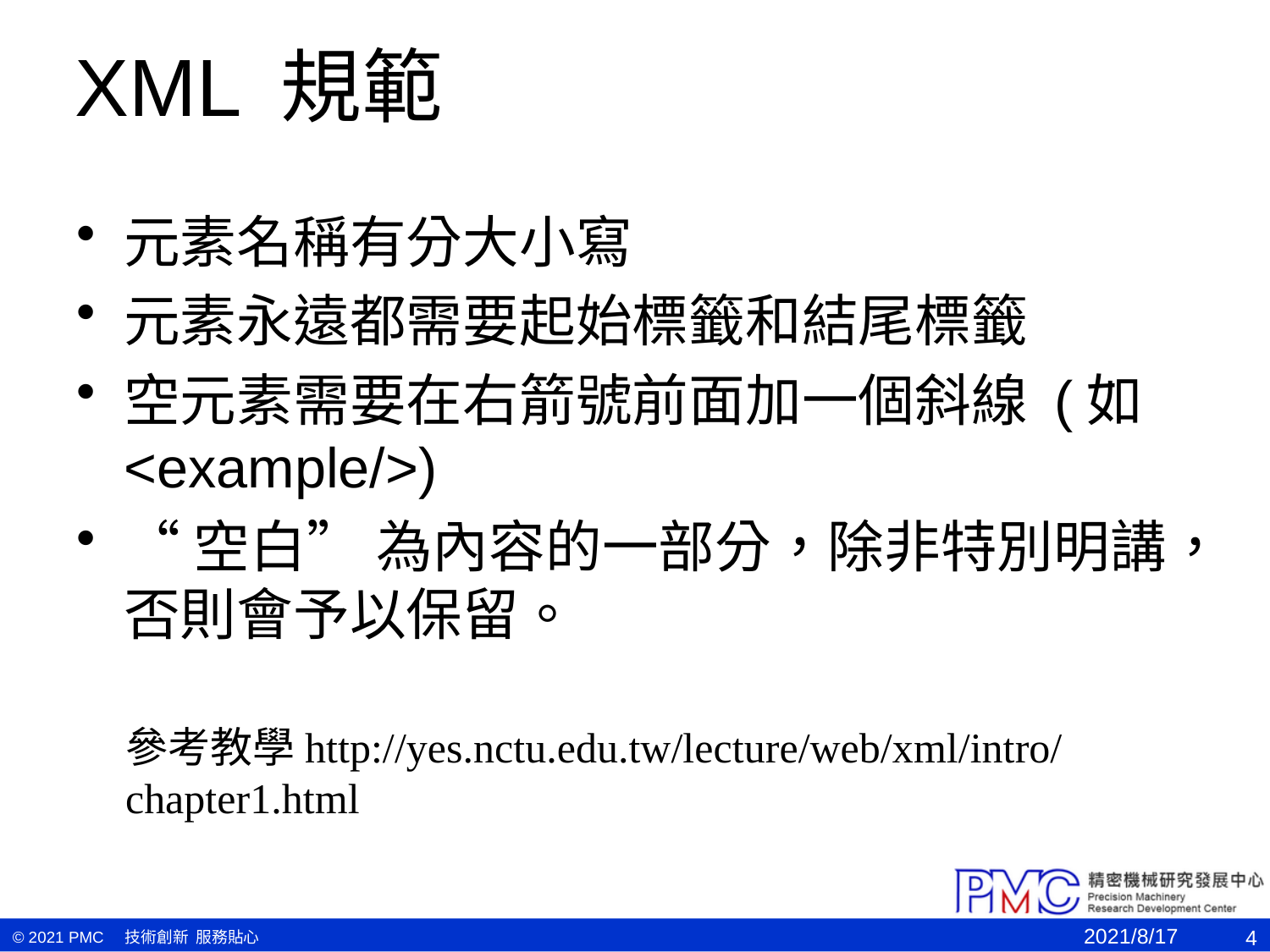

# XML 規範
元素名稱有分大小寫
元素永遠都需要起始標籤和結尾標籤
空元素需要在右箭號前面加一個斜線 (如 <example/>)
“空白” 為內容的一部分，除非特別明講，否則會予以保留。
參考教學http://yes.nctu.edu.tw/lecture/web/xml/intro/chapter1.html
2021/8/17
4